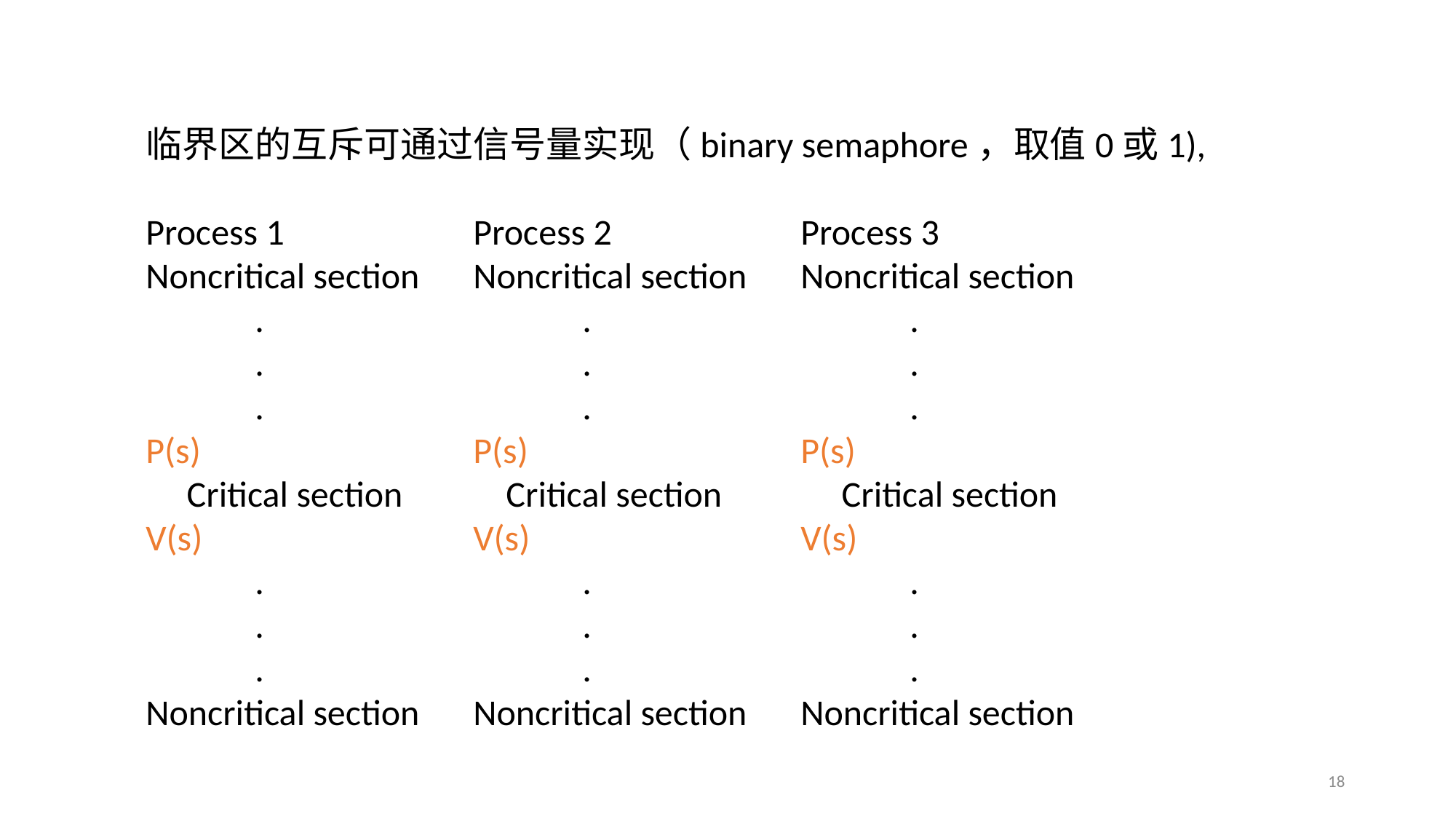

临界区的互斥可通过信号量实现（binary semaphore，取值0或1),

Process 1 		Process 2 		Process 3
Noncritical section 	Noncritical section 	Noncritical section
	. 			. 			.
	. 			. 			.
	.			. 			.
P(s) 			P(s) 			P(s)
     Critical section 	    Critical section 	     Critical section
V(s) 			V(s) 			V(s)
	. 			. 			.
	. 			. 			.
	. 			. 			.
Noncritical section 	Noncritical section 	Noncritical section
18